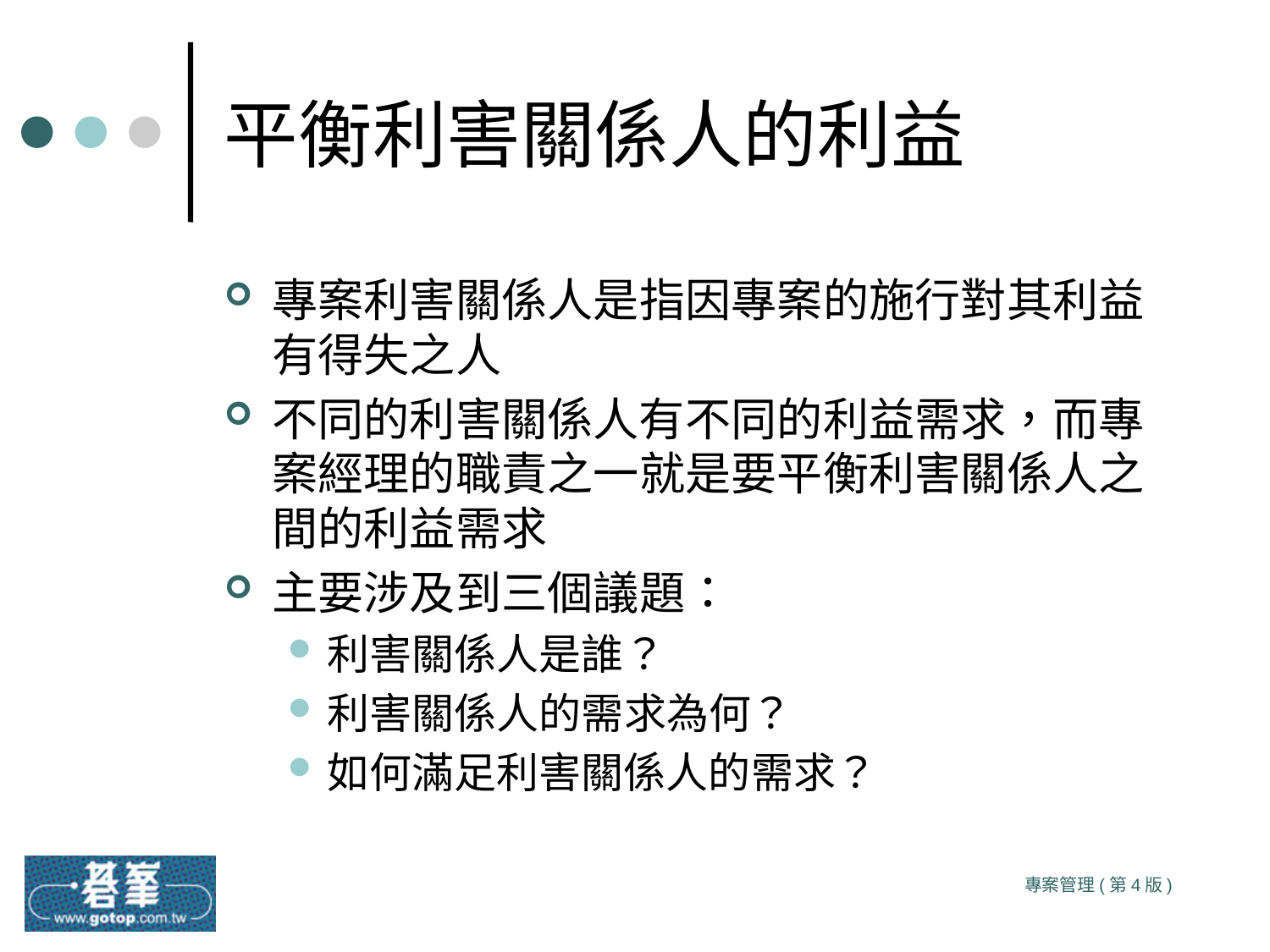

# 平衡利害關係人的利益
專案利害關係人是指因專案的施行對其利益有得失之人
不同的利害關係人有不同的利益需求，而專案經理的職責之一就是要平衡利害關係人之間的利益需求
主要涉及到三個議題：
利害關係人是誰？
利害關係人的需求為何？
如何滿足利害關係人的需求？
專案管理(第4版)